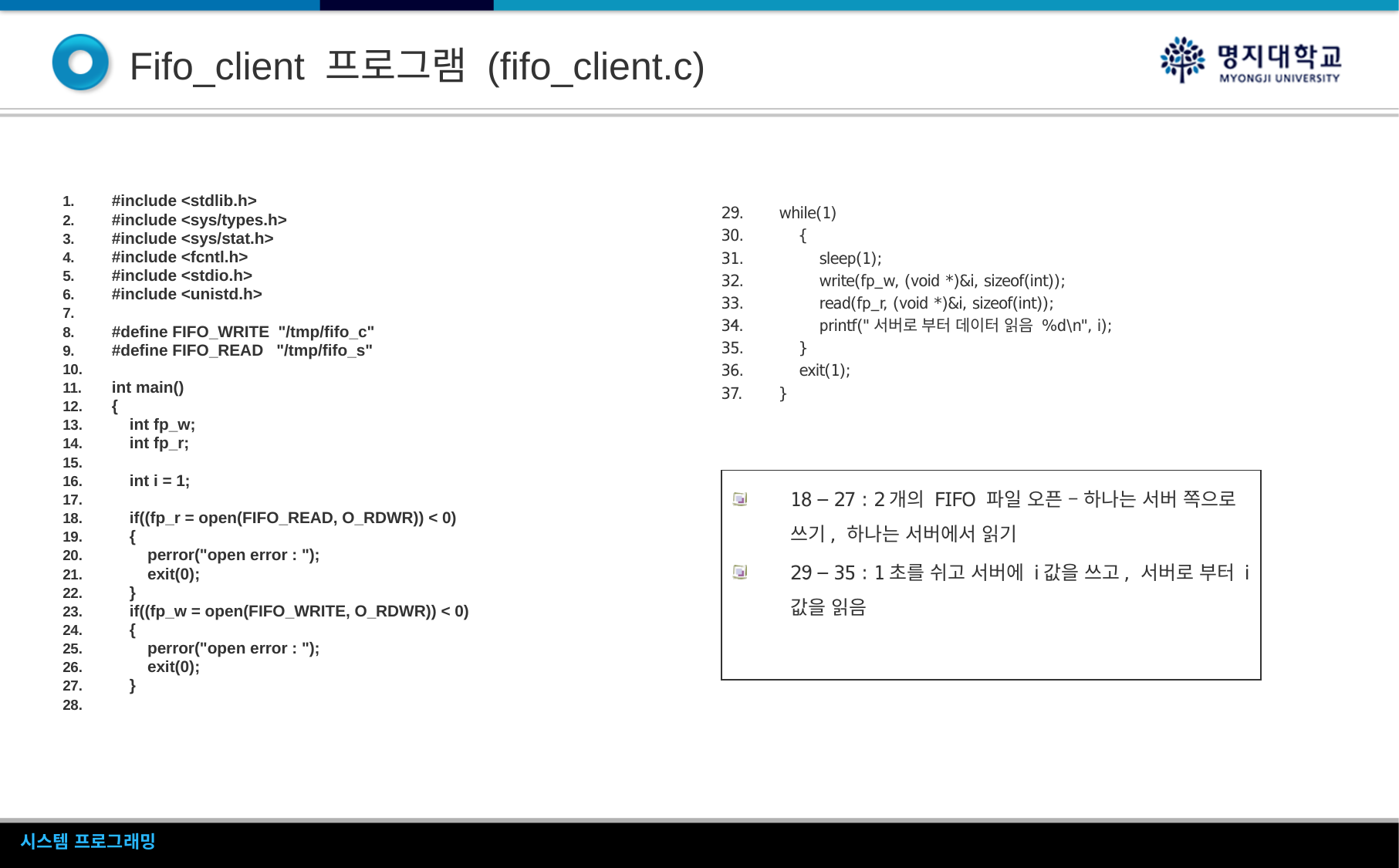

# Fifo_client 프로그램 (fifo_client.c)
#include <stdlib.h>
#include <sys/types.h>
#include <sys/stat.h>
#include <fcntl.h>
#include <stdio.h>
#include <unistd.h>

#define FIFO_WRITE  "/tmp/fifo_c"
#define FIFO_READ   "/tmp/fifo_s"

int main()
{
    int fp_w;
    int fp_r;

    int i = 1;

    if((fp_r = open(FIFO_READ, O_RDWR)) < 0)
    {
        perror("open error : ");
        exit(0);
    }
    if((fp_w = open(FIFO_WRITE, O_RDWR)) < 0)
    {
        perror("open error : ");
        exit(0);
    }

while(1)
    {
        sleep(1);
        write(fp_w, (void *)&i, sizeof(int));
        read(fp_r, (void *)&i, sizeof(int));
        printf("서버로 부터 데이터 읽음 %d\n", i);
    }
    exit(1);
}

18 – 27 : 2개의 FIFO 파일 오픈 – 하나는 서버 쪽으로 쓰기, 하나는 서버에서 읽기
29 – 35 : 1초를 쉬고 서버에 i값을 쓰고, 서버로 부터 i값을 읽음